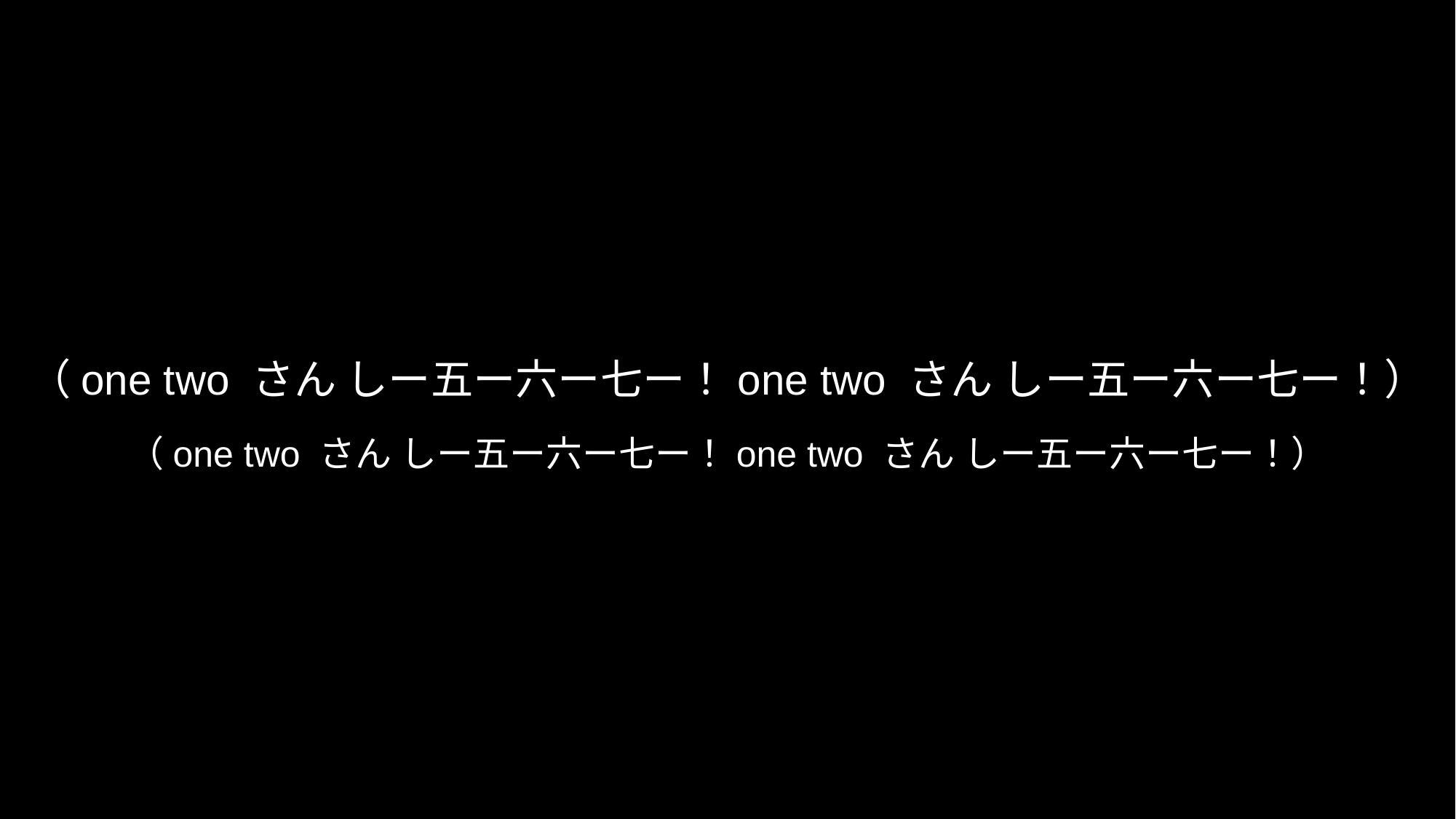

# （one two さん しー五ー六ー七ー！one two さん しー五ー六ー七ー！）
（one two さん しー五ー六ー七ー！one two さん しー五ー六ー七ー！）